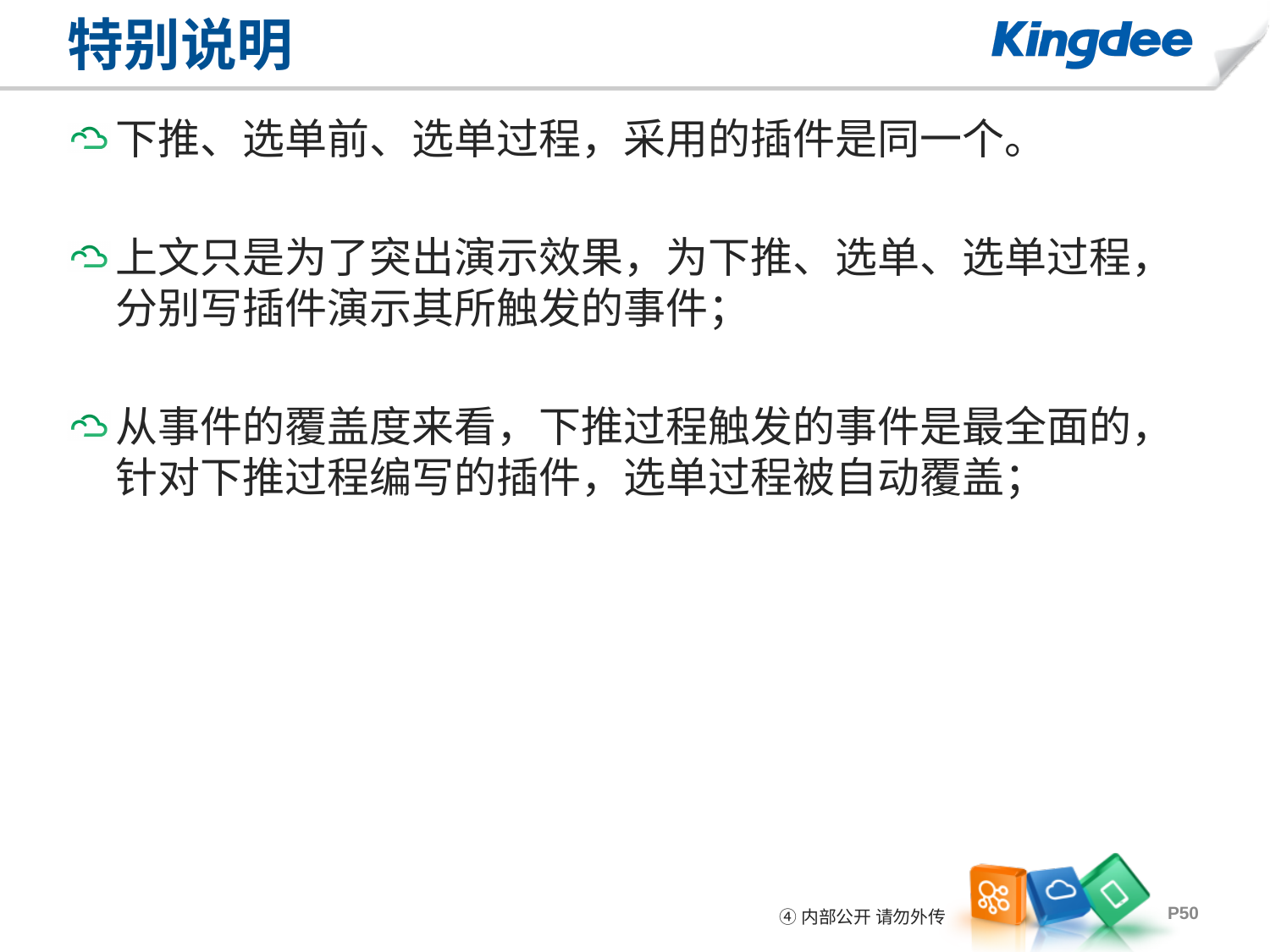

# 特别说明
下推、选单前、选单过程，采用的插件是同一个。

上文只是为了突出演示效果，为下推、选单、选单过程，分别写插件演示其所触发的事件；

从事件的覆盖度来看，下推过程触发的事件是最全面的，针对下推过程编写的插件，选单过程被自动覆盖；